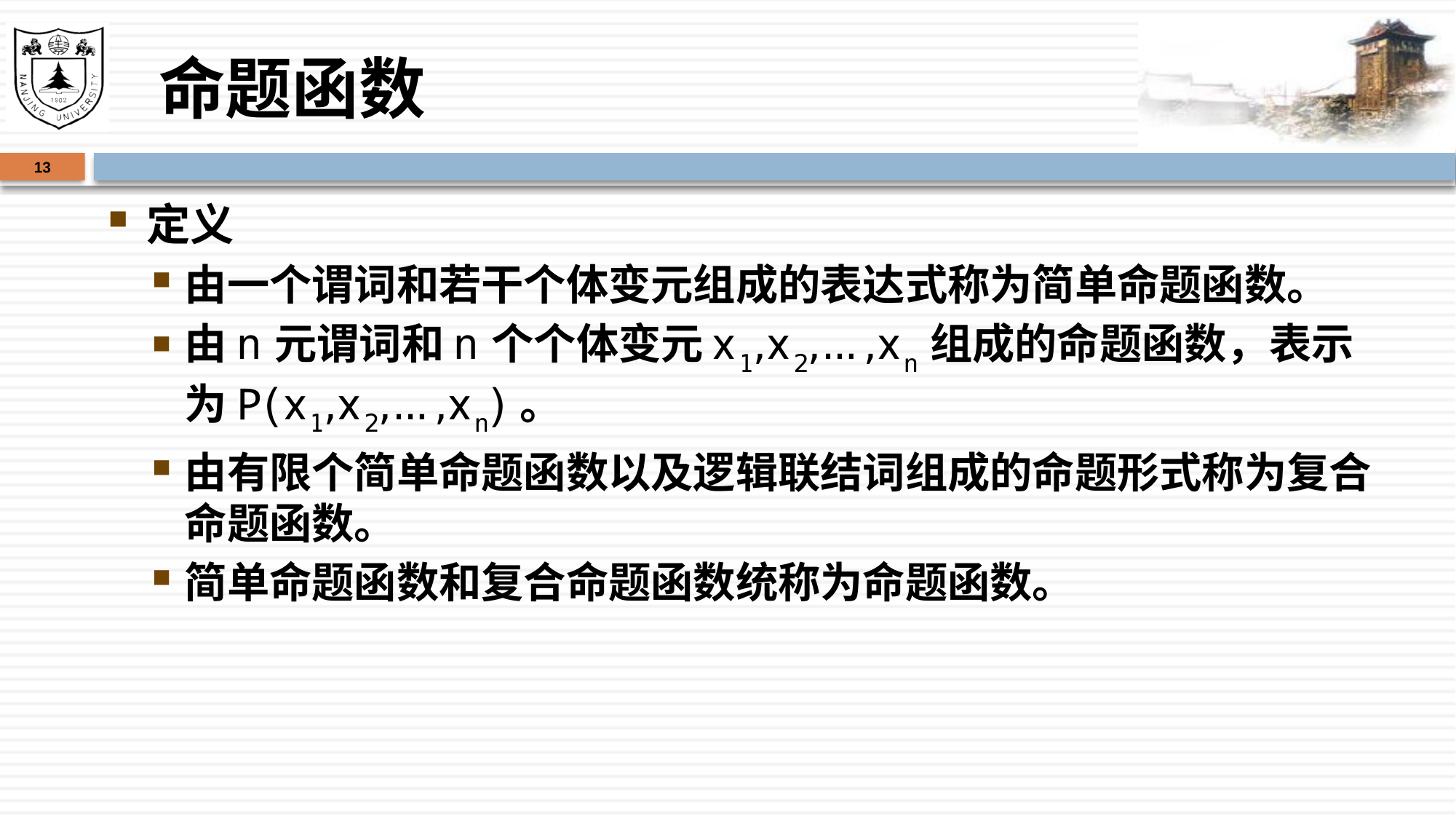

# 命题函数
13
定义
由一个谓词和若干个体变元组成的表达式称为简单命题函数。
由n元谓词和n个个体变元x1,x2,…,xn组成的命题函数，表示为P(x1,x2,…,xn)。
由有限个简单命题函数以及逻辑联结词组成的命题形式称为复合命题函数。
简单命题函数和复合命题函数统称为命题函数。